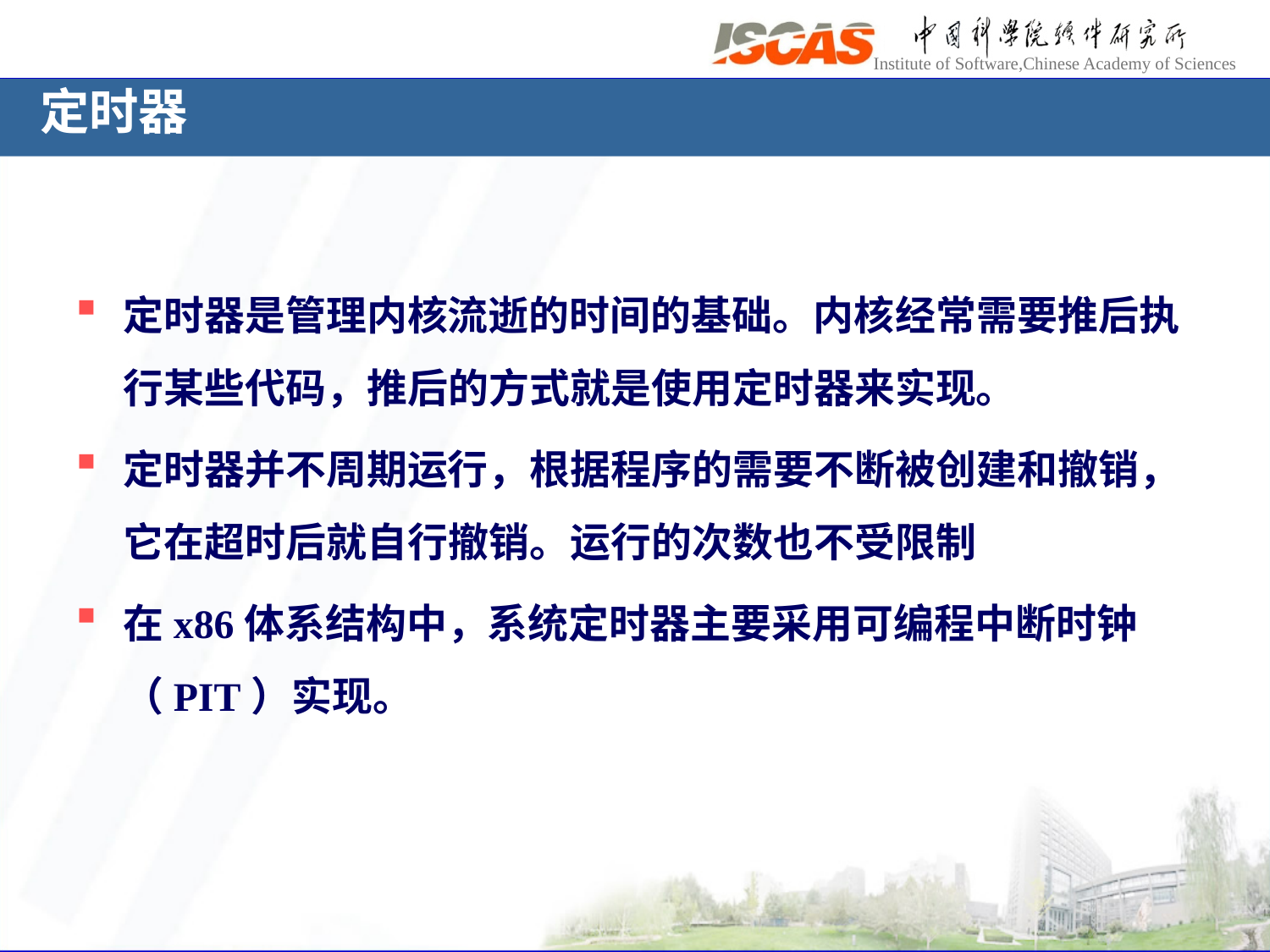

# 定时器

定时器是管理内核流逝的时间的基础。内核经常需要推后执行某些代码，推后的方式就是使用定时器来实现。
定时器并不周期运行，根据程序的需要不断被创建和撤销，它在超时后就自行撤销。运行的次数也不受限制
在x86体系结构中，系统定时器主要采用可编程中断时钟（PIT）实现。